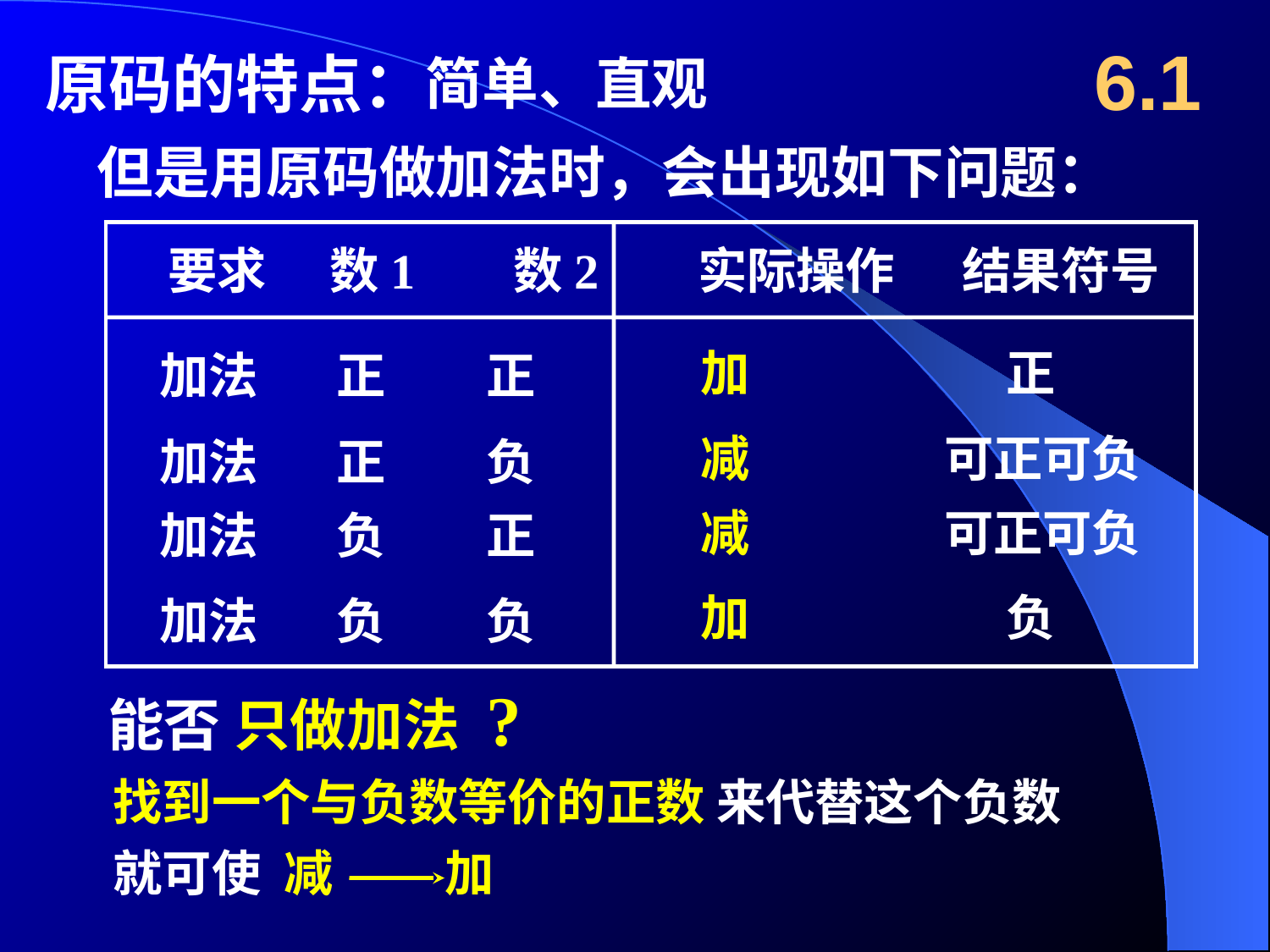

6.1
原码的特点：
简单、直观
但是用原码做加法时，会出现如下问题：

  要求     数1       数2      实际操作      结果符号

加
正
加法       正         正
减
可正可负
加法       正         负
减
可正可负
加法       负         正
加
负
加法       负         负
能否 只做加法 ?
找到一个与负数等价的正数 来代替这个负数
就可使  减          加